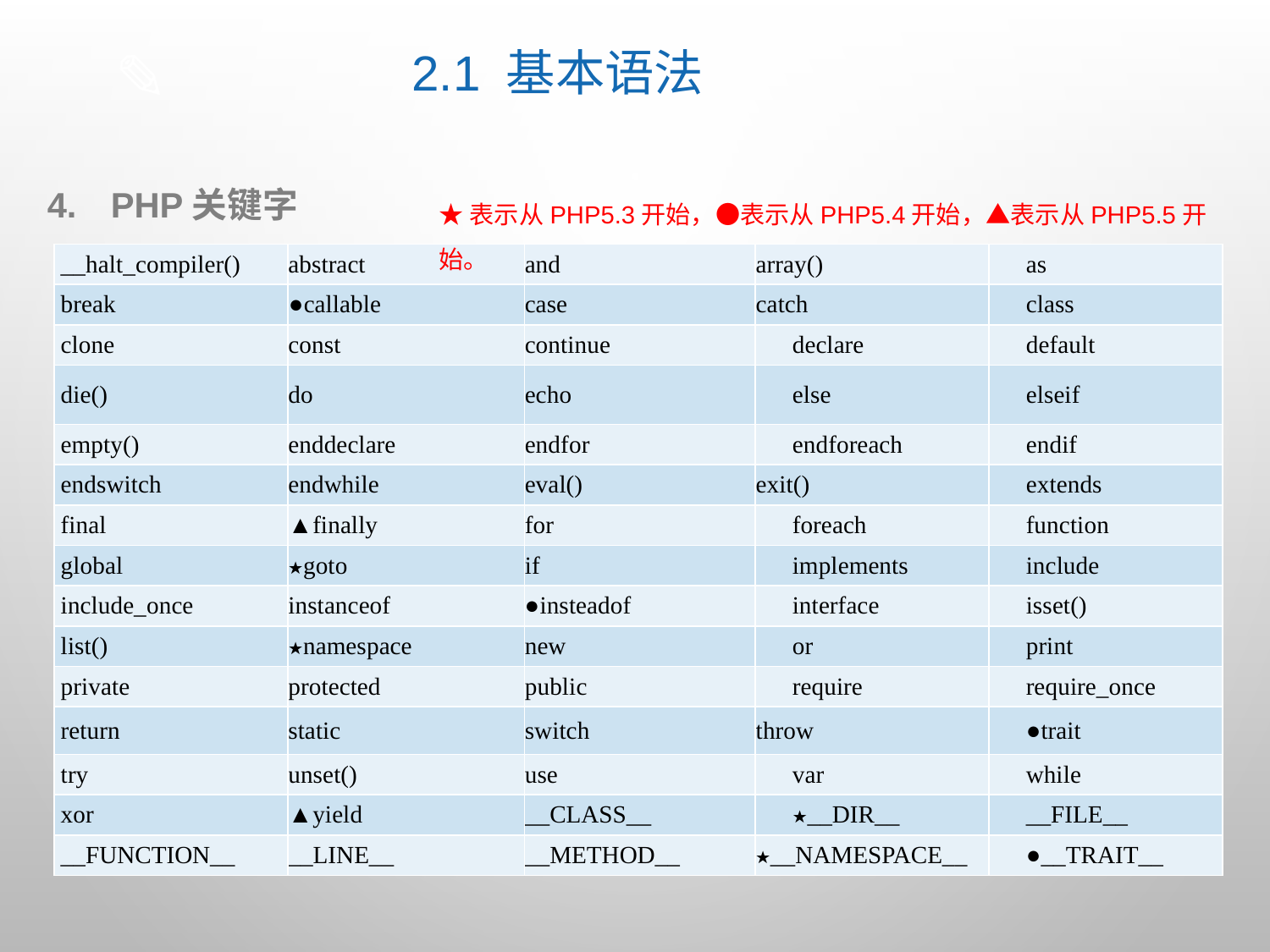

# 2.1 基本语法
PHP关键字
★表示从PHP5.3开始，●表示从PHP5.4开始，▲表示从PHP5.5开始。
| \_\_halt\_compiler() | abstract | and | array() | as |
| --- | --- | --- | --- | --- |
| break | ●callable | case | catch | class |
| clone | const | continue | declare | default |
| die() | do | echo | else | elseif |
| empty() | enddeclare | endfor | endforeach | endif |
| endswitch | endwhile | eval() | exit() | extends |
| final | ▲finally | for | foreach | function |
| global | ★goto | if | implements | include |
| include\_once | instanceof | ●insteadof | interface | isset() |
| list() | ★namespace | new | or | print |
| private | protected | public | require | require\_once |
| return | static | switch | throw | ●trait |
| try | unset() | use | var | while |
| xor | ▲yield | \_\_CLASS\_\_ | ★\_\_DIR\_\_ | \_\_FILE\_\_ |
| \_\_FUNCTION\_\_ | \_\_LINE\_\_ | \_\_METHOD\_\_ | ★\_\_NAMESPACE\_\_ | ●\_\_TRAIT\_\_ |